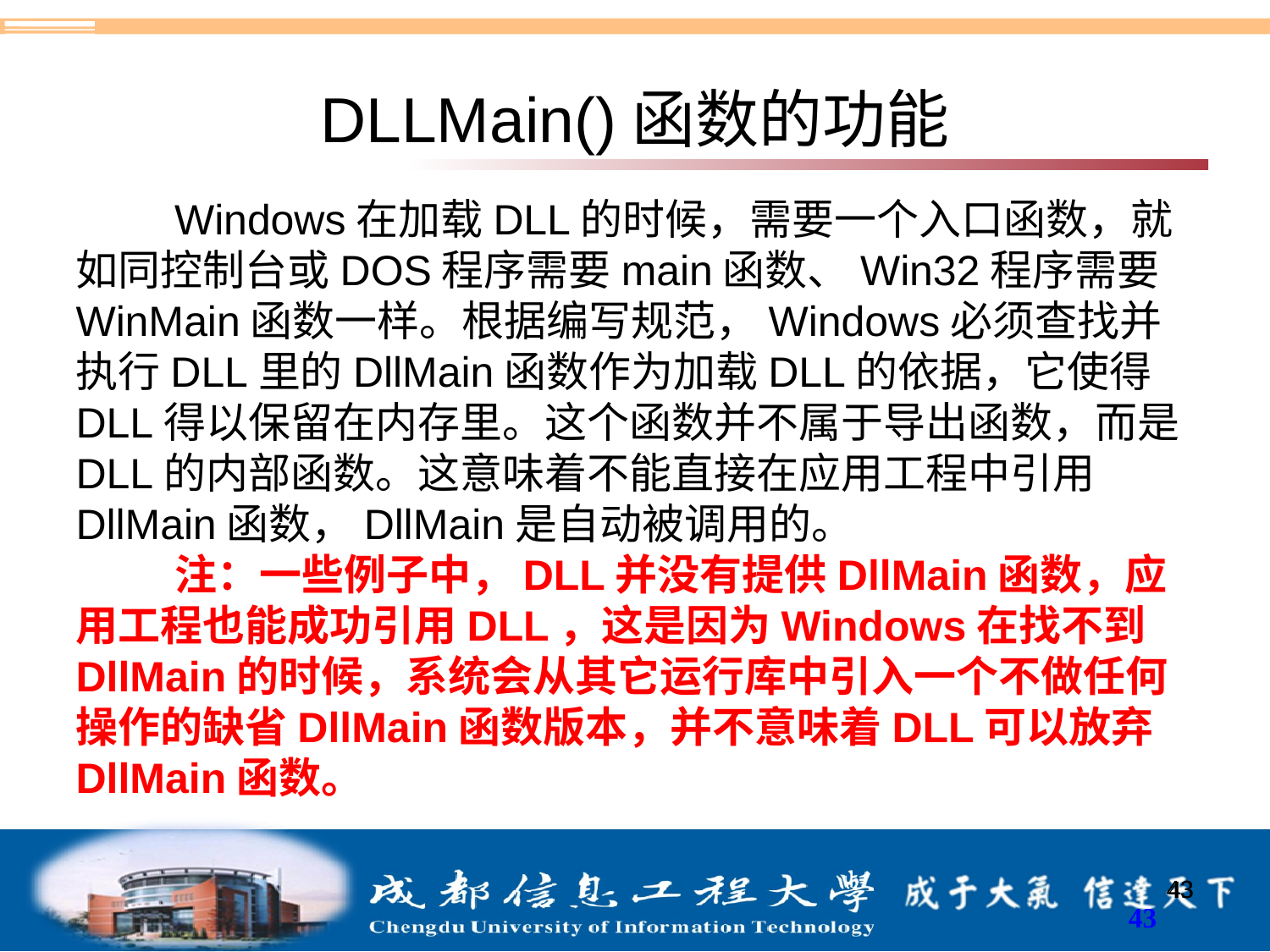

# DLLMain()函数的功能
Windows在加载DLL的时候，需要一个入口函数，就如同控制台或DOS程序需要main函数、Win32程序需要WinMain函数一样。根据编写规范，Windows必须查找并执行DLL里的DllMain函数作为加载DLL的依据，它使得DLL得以保留在内存里。这个函数并不属于导出函数，而是DLL的内部函数。这意味着不能直接在应用工程中引用DllMain函数，DllMain是自动被调用的。
注：一些例子中，DLL并没有提供DllMain函数，应用工程也能成功引用DLL，这是因为Windows在找不到DllMain的时候，系统会从其它运行库中引入一个不做任何操作的缺省DllMain函数版本，并不意味着DLL可以放弃DllMain函数。

43